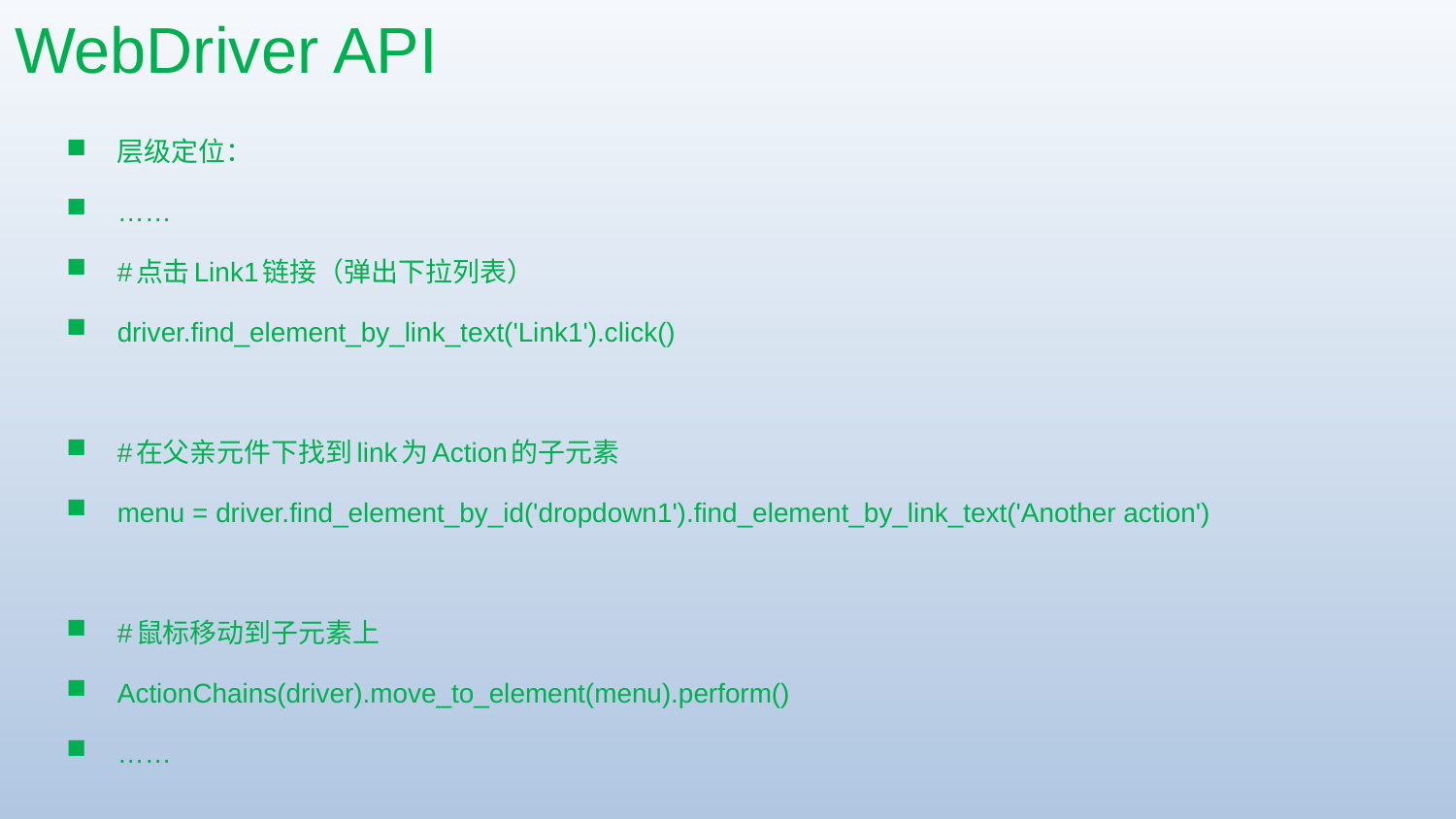

# WebDriver API
层级定位：
……
#点击Link1链接（弹出下拉列表）
driver.find_element_by_link_text('Link1').click()

#在父亲元件下找到link为Action的子元素
menu = driver.find_element_by_id('dropdown1').find_element_by_link_text('Another action')

#鼠标移动到子元素上
ActionChains(driver).move_to_element(menu).perform()
……